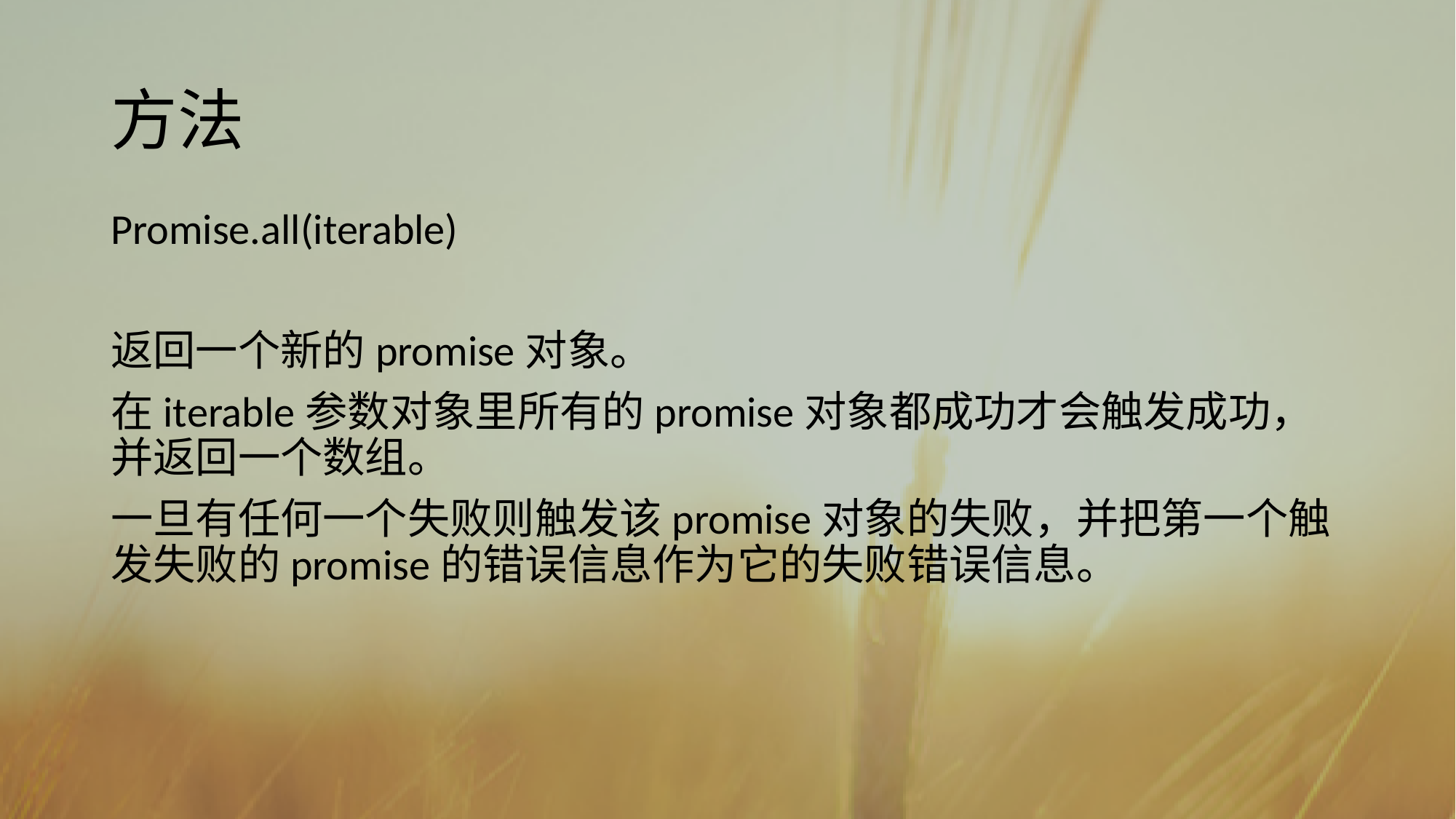

# 方法
Promise.all(iterable)

返回一个新的promise对象。
在iterable参数对象里所有的promise对象都成功才会触发成功，并返回一个数组。
一旦有任何一个失败则触发该promise对象的失败，并把第一个触发失败的promise的错误信息作为它的失败错误信息。